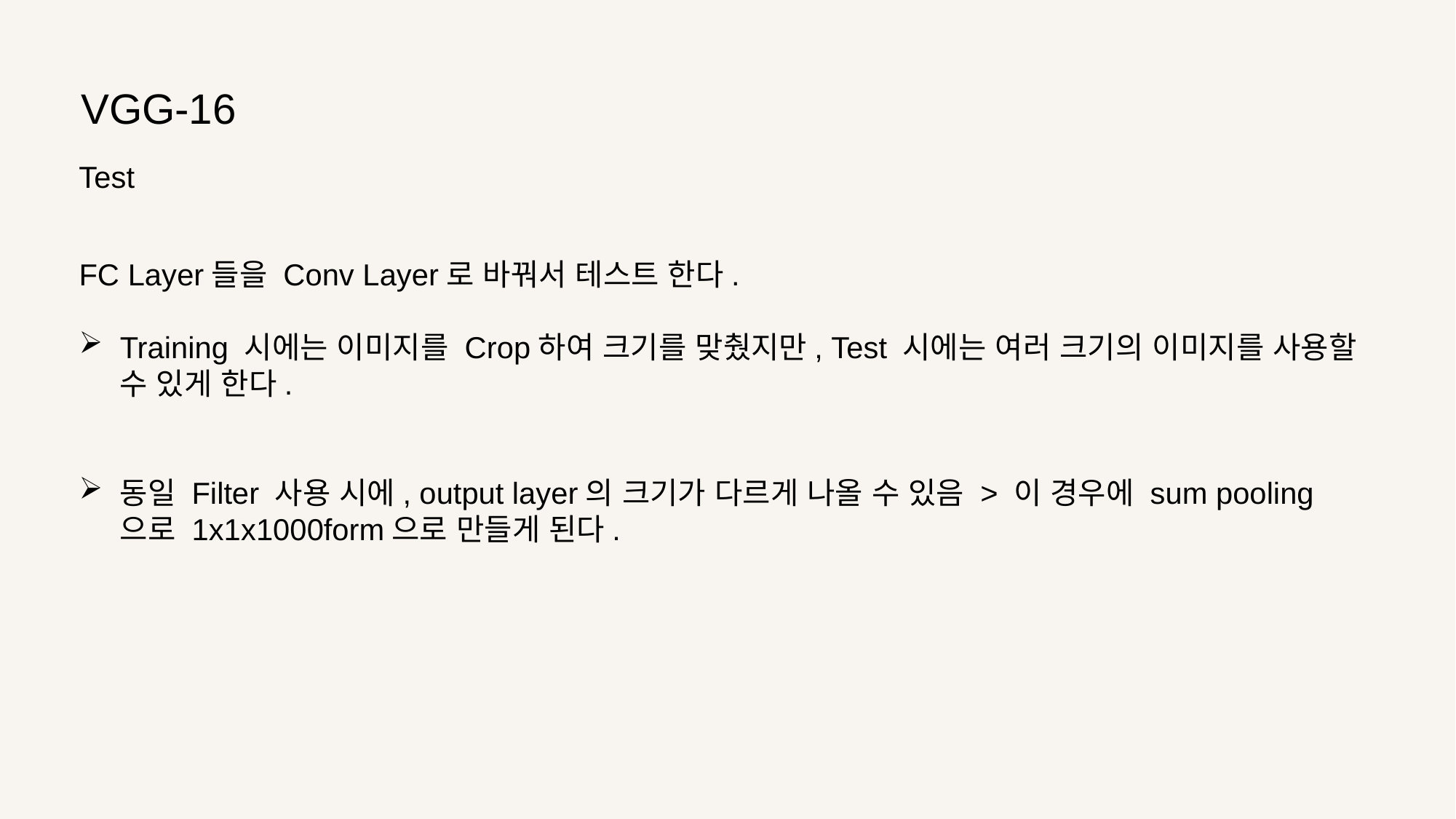

VGG-16
Test

FC Layer들을 Conv Layer로 바꿔서 테스트 한다.

Training 시에는 이미지를 Crop하여 크기를 맞췄지만, Test 시에는 여러 크기의 이미지를 사용할 수 있게 한다.

동일 Filter 사용 시에, output layer의 크기가 다르게 나올 수 있음 > 이 경우에 sum pooling으로 1x1x1000form으로 만들게 된다.